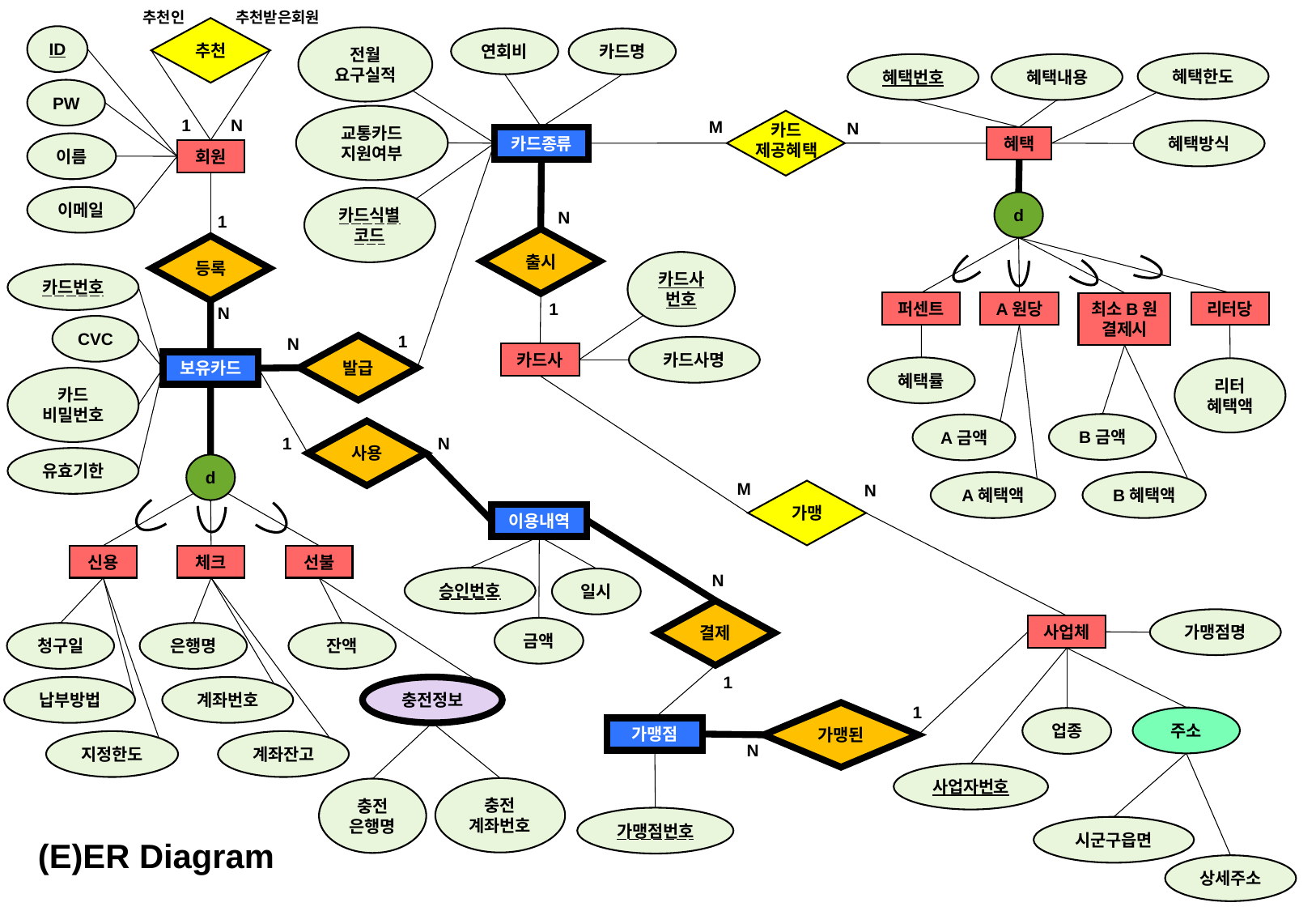

추천인
추천받은회원
추천
ID
전월
요구실적
연회비
카드명
혜택한도
혜택번호
혜택내용
PW
교통카드
지원여부
1
N
M

카드
제공혜택
N
혜택방식
카드종류
혜택
이름
회원
이메일
카드식별
코드
d
N
1
출시

등록

카드사
번호
카드번호
1
퍼센트
A원당
최소B원
결제시
리터당
N
CVC
1
N
발급
카드사명
카드사
보유카드
혜택률
리터
혜택액
카드
비밀번호
B금액
A금액
사용
1
N
유효기한
d
M
B혜택액
A혜택액
N

가맹

이용내역
신용
체크
선불
N
승인번호
일시
결제
가맹점명
사업체
금액
청구일
은행명
잔액
1
충전정보
납부방법
계좌번호
1
가맹된
주소
업종
가맹점
지정한도
계좌잔고
N
사업자번호
충전
계좌번호
충전
은행명
가맹점번호
시군구읍면
(E)ER Diagram
상세주소